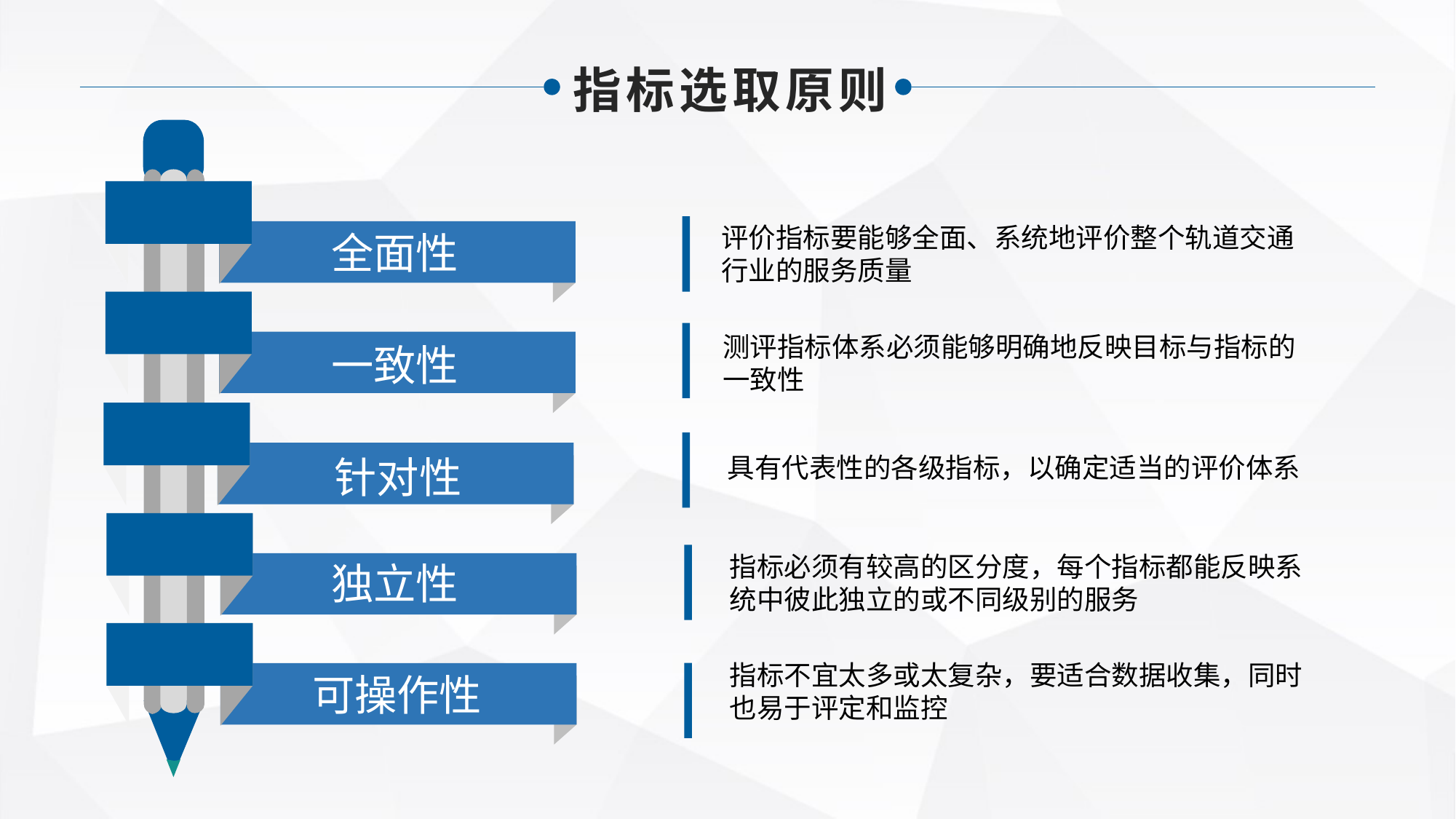

指标选取原则

评价指标要能够全面、系统地评价整个轨道交通行业的服务质量

全面性

测评指标体系必须能够明确地反映目标与指标的一致性
一致性

针对性
具有代表性的各级指标，以确定适当的评价体系

指标必须有较高的区分度，每个指标都能反映系统中彼此独立的或不同级别的服务

独立性

指标不宜太多或太复杂，要适合数据收集，同时也易于评定和监控

可操作性